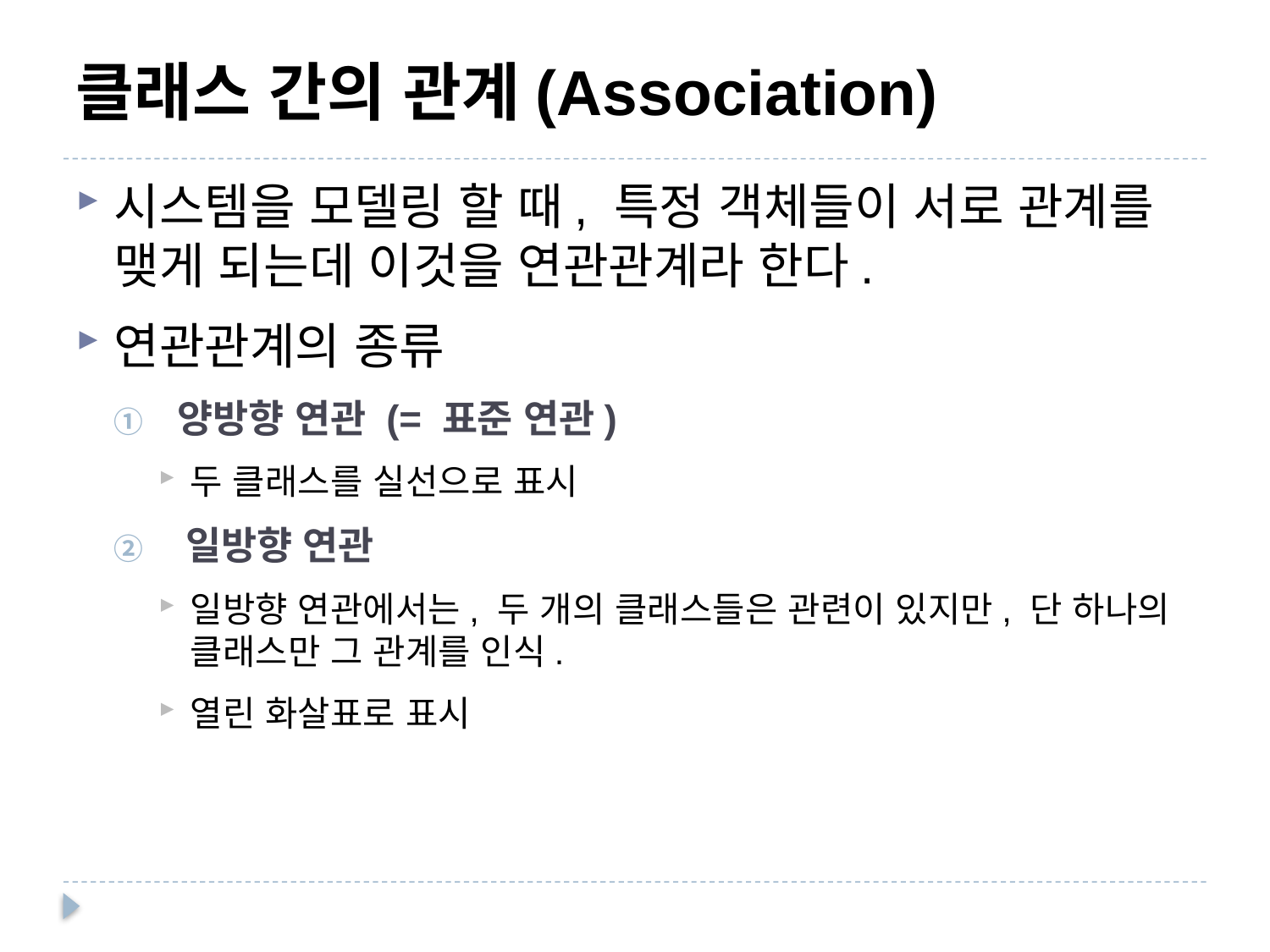

# 클래스 간의 관계(Association)
시스템을 모델링 할 때, 특정 객체들이 서로 관계를 맺게 되는데 이것을 연관관계라 한다.
연관관계의 종류
양방향 연관 (= 표준 연관)
두 클래스를 실선으로 표시
일방향 연관
일방향 연관에서는, 두 개의 클래스들은 관련이 있지만, 단 하나의 클래스만 그 관계를 인식.
열린 화살표로 표시